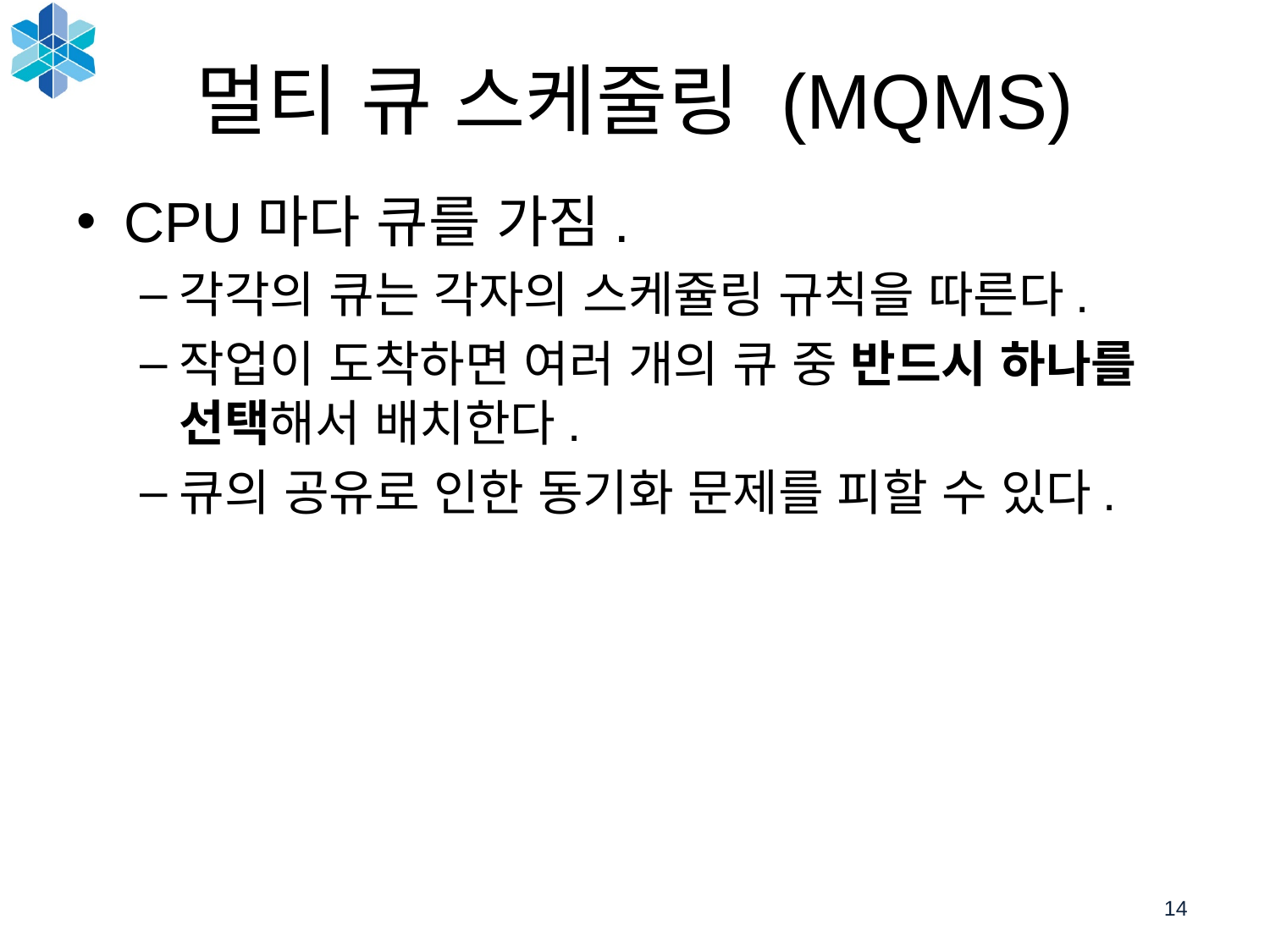

14
# 멀티 큐 스케줄링 (MQMS)
CPU마다 큐를 가짐.
각각의 큐는 각자의 스케쥴링 규칙을 따른다.
작업이 도착하면 여러 개의 큐 중 반드시 하나를 선택해서 배치한다.
큐의 공유로 인한 동기화 문제를 피할 수 있다.